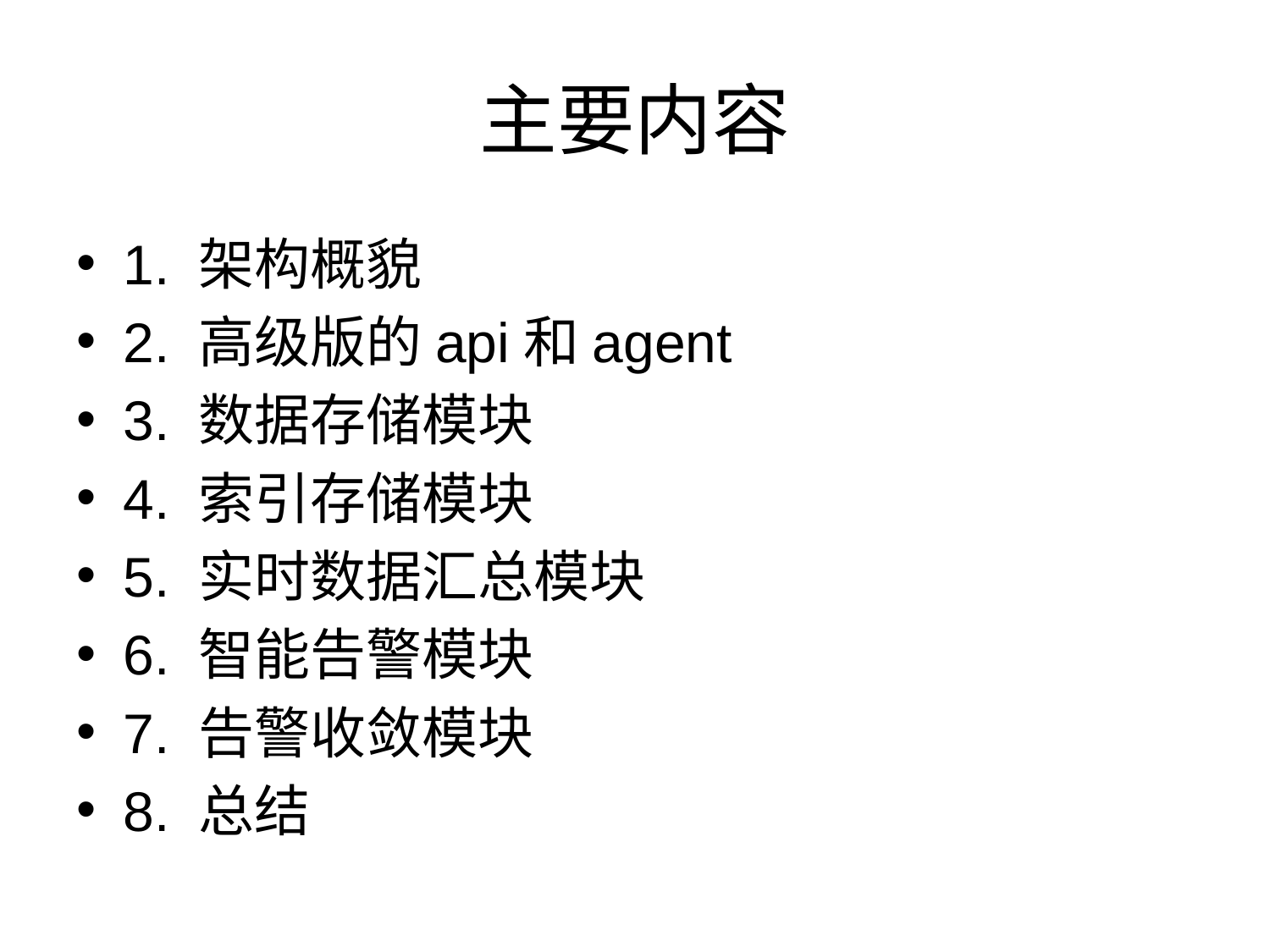

# 主要内容
1. 架构概貌
2. 高级版的api和agent
3. 数据存储模块
4. 索引存储模块
5. 实时数据汇总模块
6. 智能告警模块
7. 告警收敛模块
8. 总结